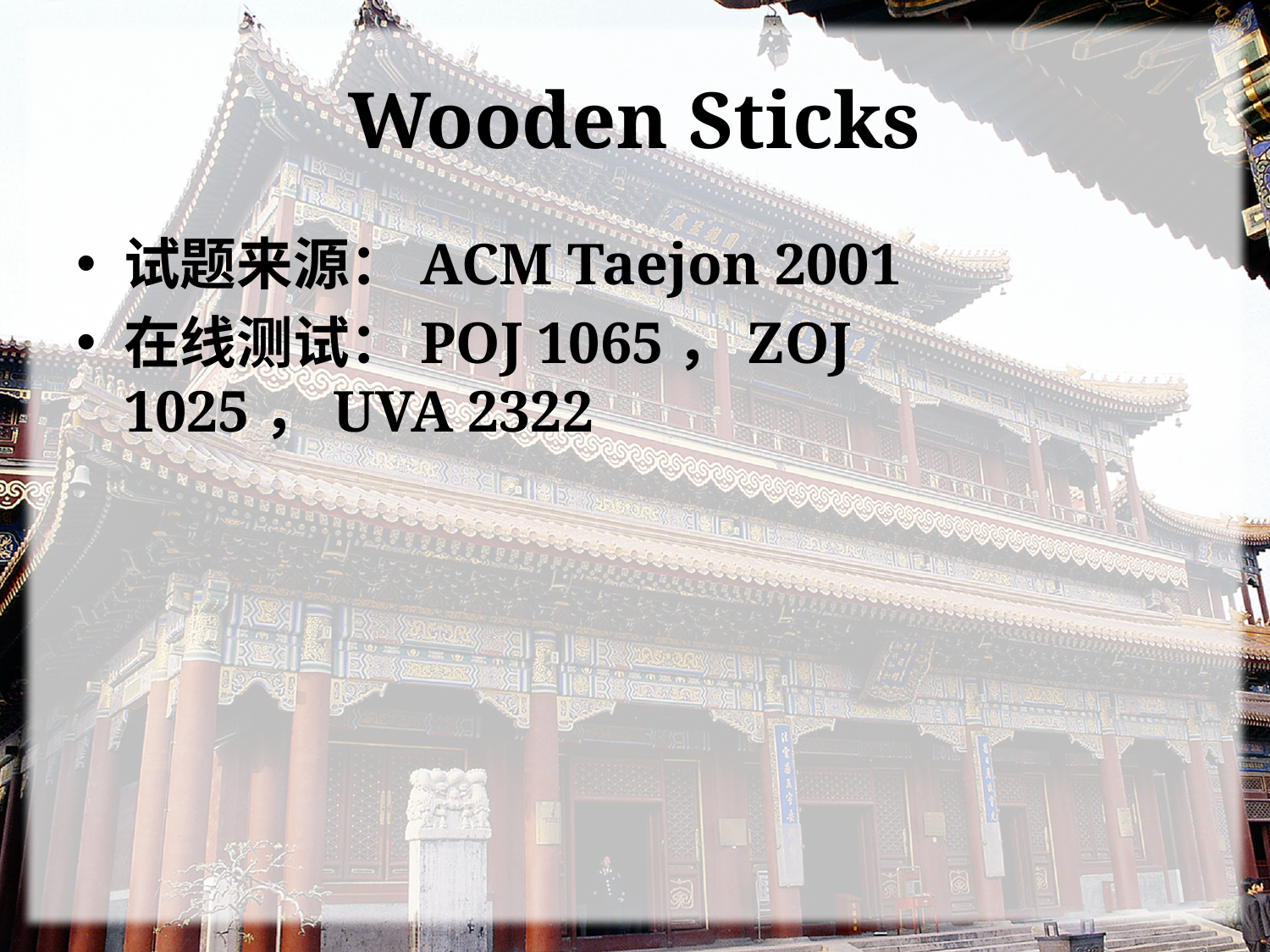

# Wooden Sticks
试题来源：ACM Taejon 2001
在线测试：POJ 1065，ZOJ 1025，UVA 2322